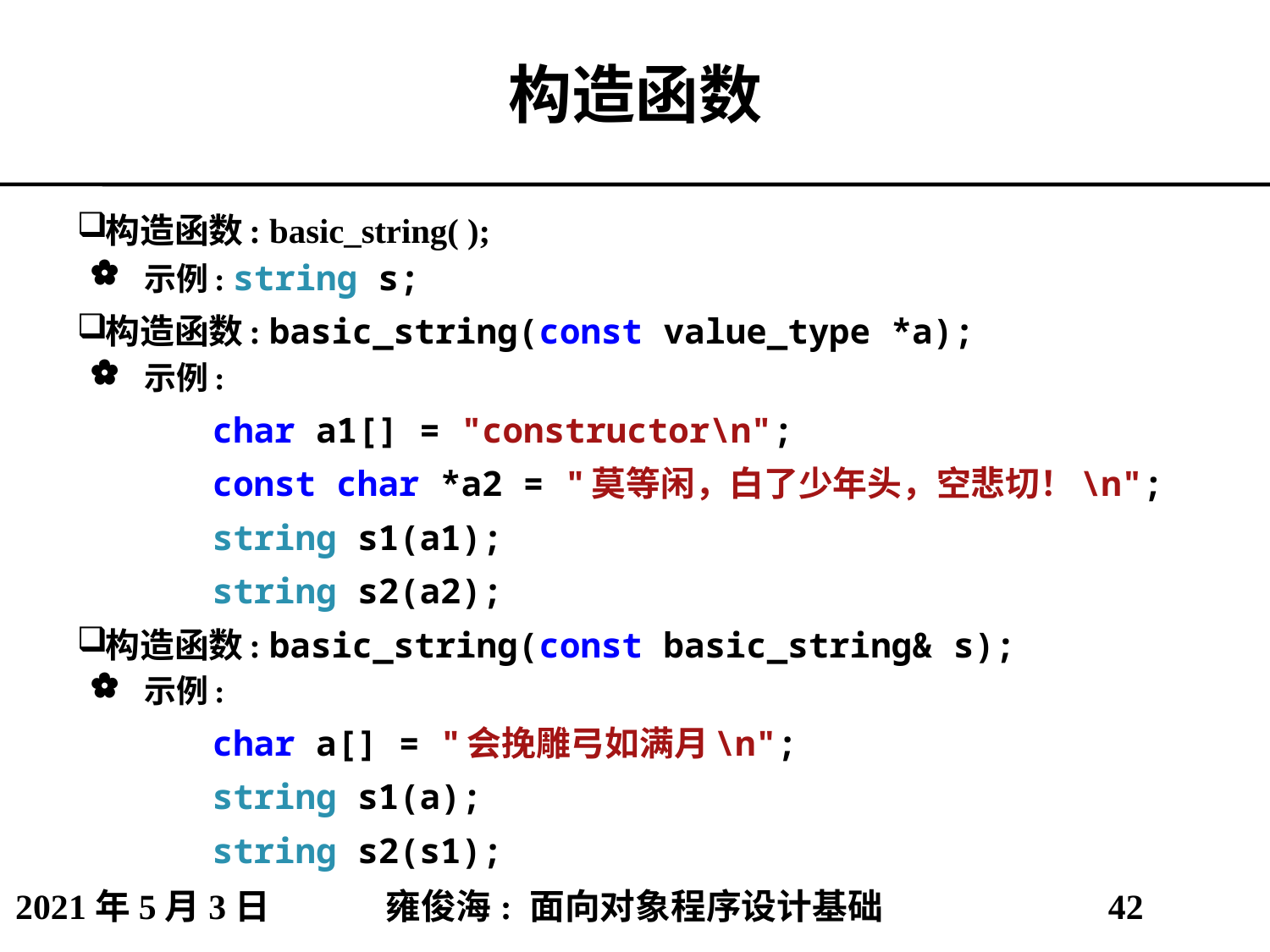

# 构造函数

构造函数: basic_string( );
示例: string s;
构造函数: basic_string(const value_type *a);
示例:
char a1[] = "constructor\n";
const char *a2 = "莫等闲，白了少年头，空悲切！\n";
string s1(a1);
string s2(a2);
构造函数: basic_string(const basic_string& s);
示例:
char a[] = "会挽雕弓如满月\n";
string s1(a);
string s2(s1);
2021年5月3日
雍俊海: 面向对象程序设计基础
42